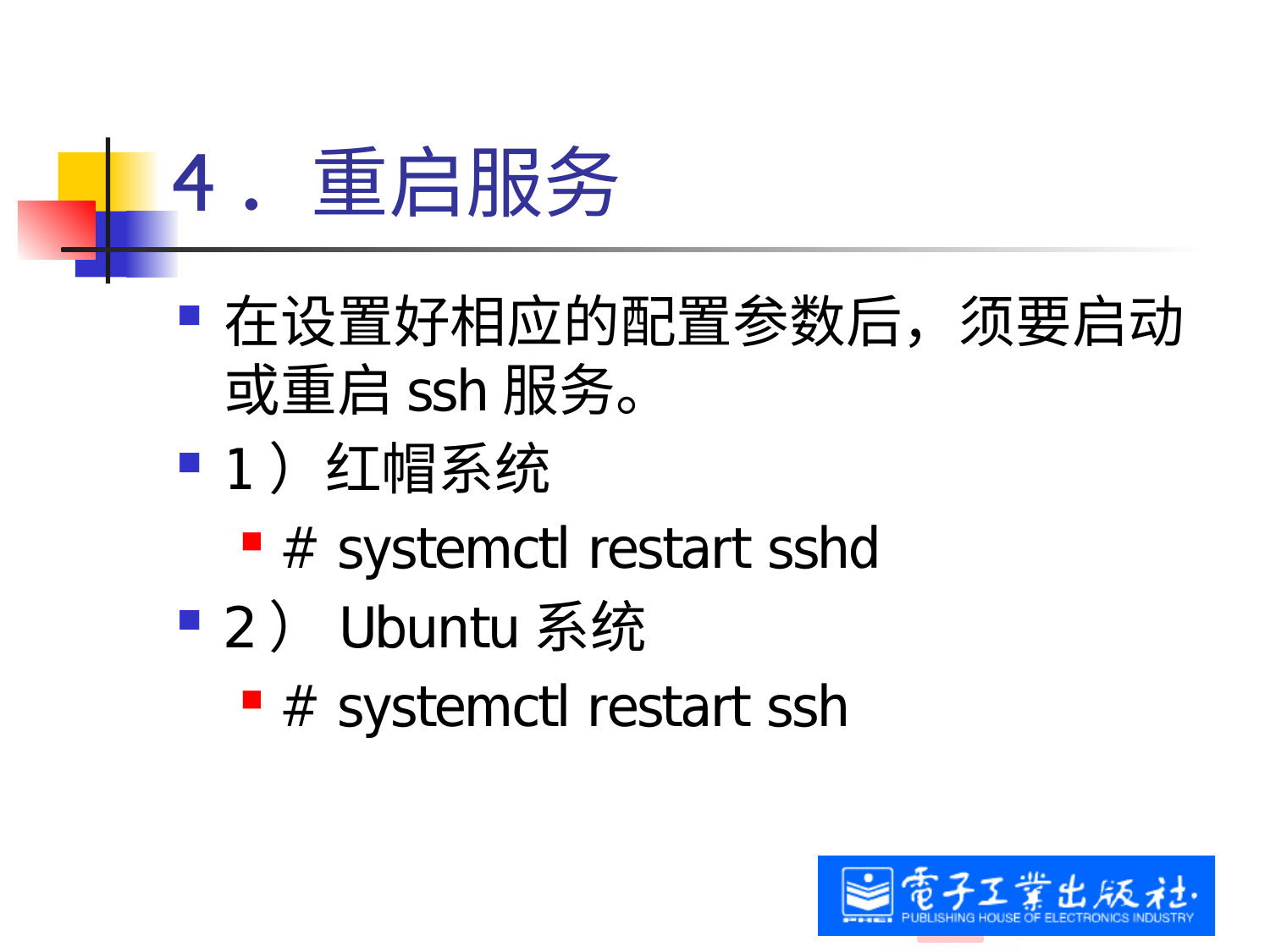

# 4．重启服务
在设置好相应的配置参数后，须要启动或重启ssh服务。
1）红帽系统
# systemctl restart sshd
2）Ubuntu系统
# systemctl restart ssh